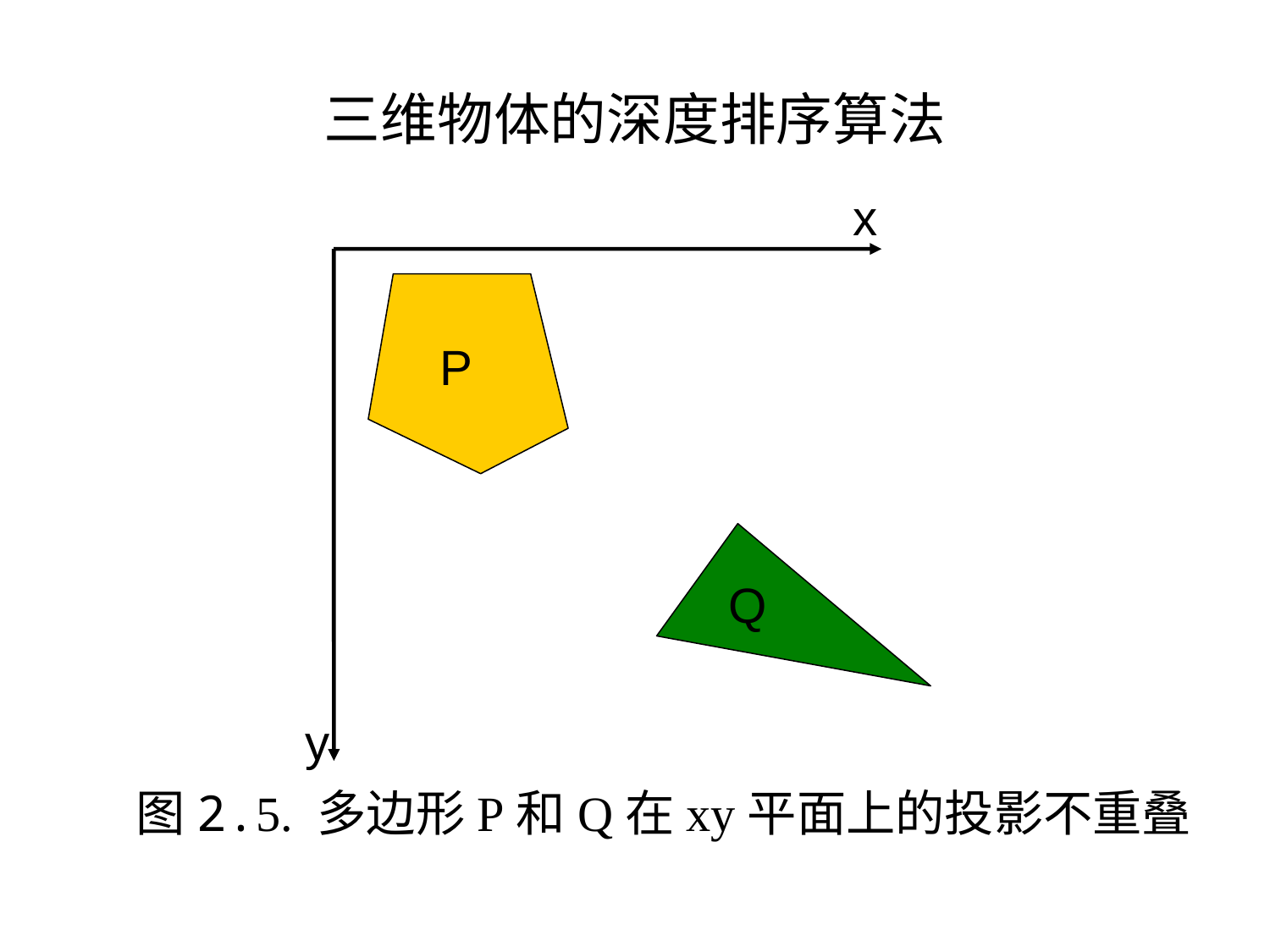

# 三维物体的深度排序算法
x

P

Q
y
图2.5. 多边形P和Q在xy平面上的投影不重叠